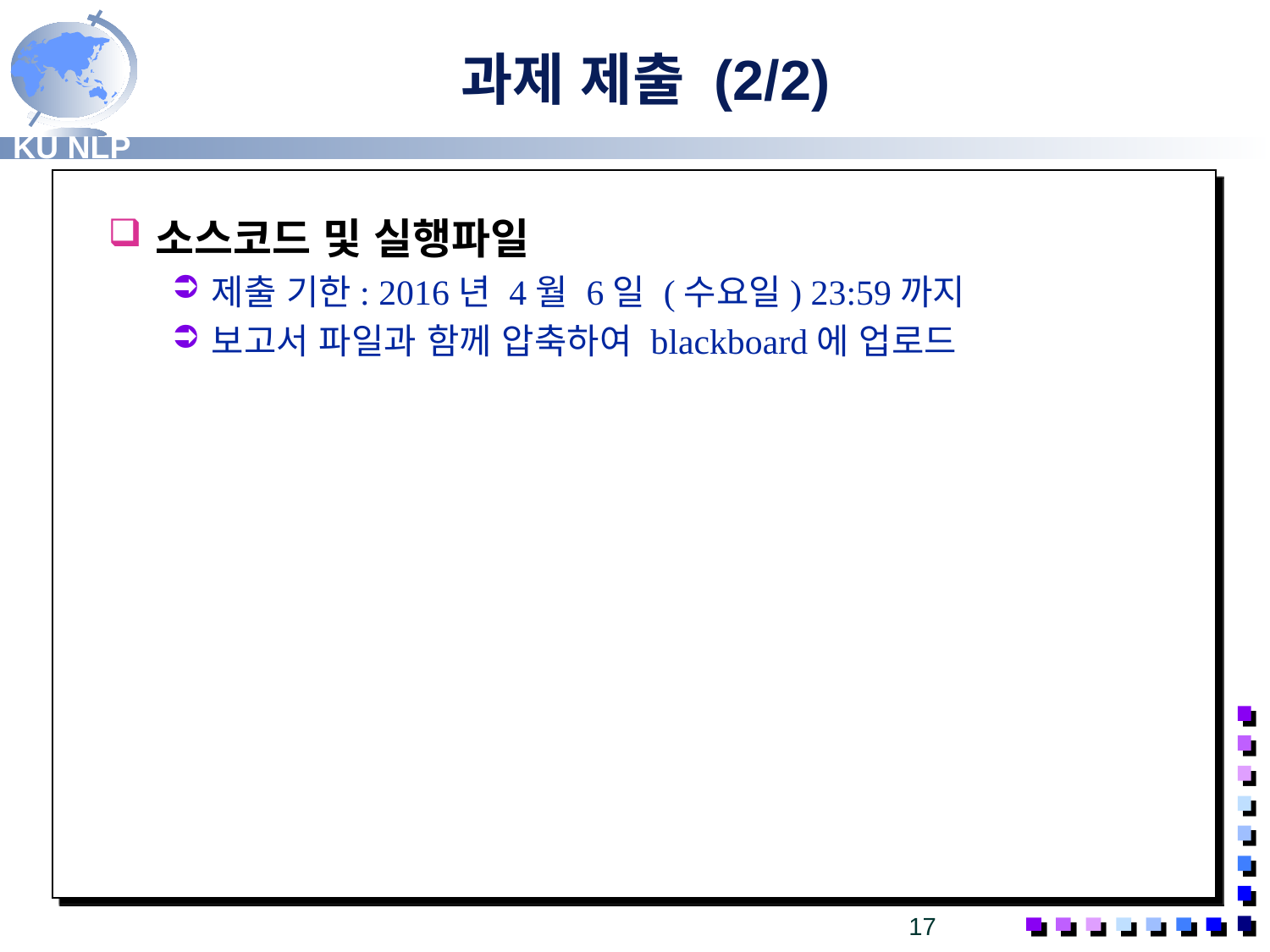

# 과제 제출 (2/2)
소스코드 및 실행파일
제출 기한: 2016년 4월 6일 (수요일) 23:59까지
보고서 파일과 함께 압축하여 blackboard에 업로드

17